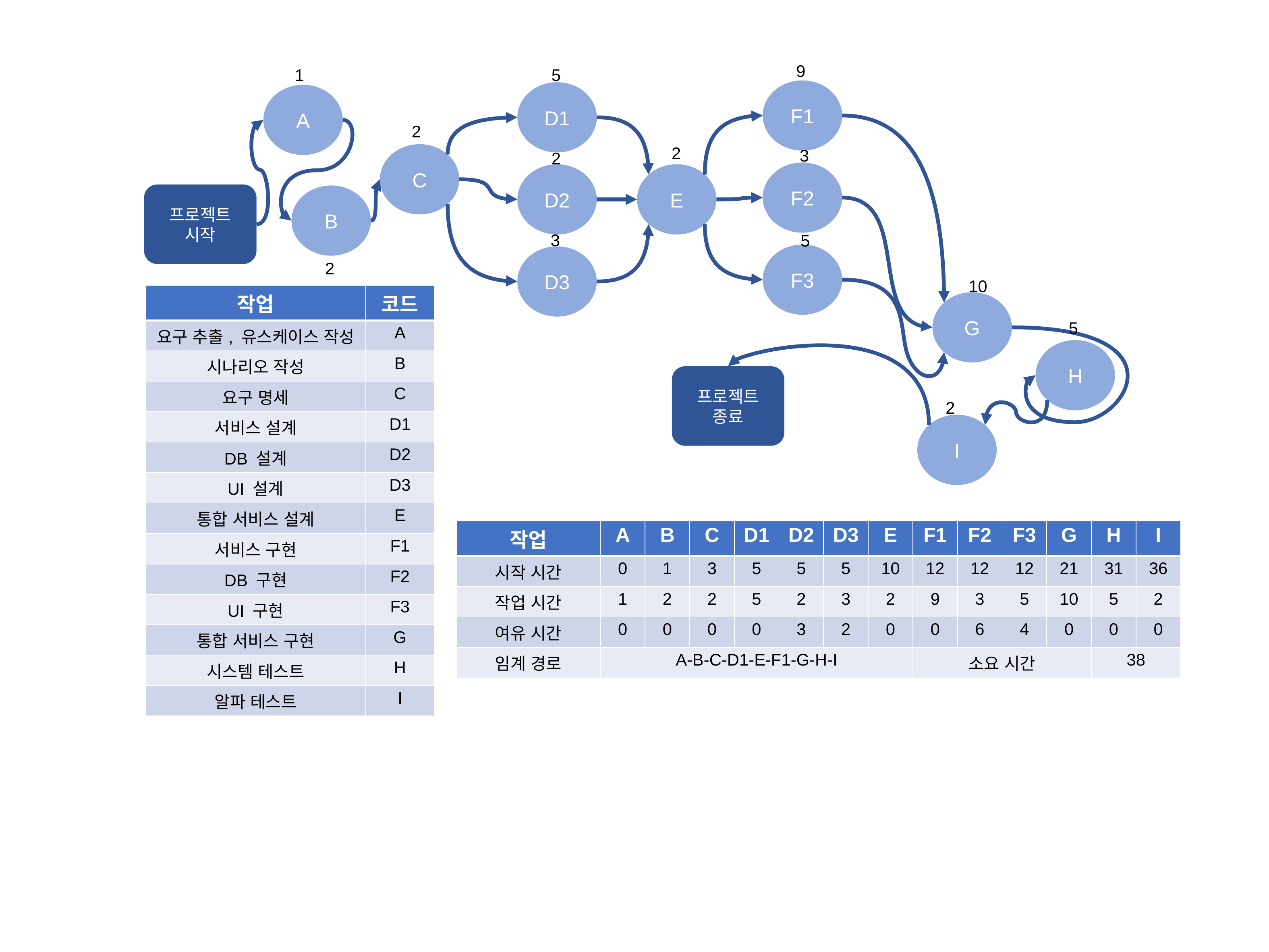

9
1
5
F1
D1
A
2
2
3
2
C
F2
E
D2
프로젝트
시작

B
3
5
F3
D3
2
10
| 작업 | 코드 |
| --- | --- |
| 요구 추출, 유스케이스 작성 | A |
| 시나리오 작성 | B |
| 요구 명세 | C |
| 서비스 설계 | D1 |
| DB 설계 | D2 |
| UI 설계 | D3 |
| 통합 서비스 설계 | E |
| 서비스 구현 | F1 |
| DB 구현 | F2 |
| UI 구현 | F3 |
| 통합 서비스 구현 | G |
| 시스템 테스트 | H |
| 알파 테스트 | I |
G
5
H
프로젝트
종료
2
I
| 작업 | A | B | C | D1 | D2 | D3 | E | F1 | F2 | F3 | G | H | I |
| --- | --- | --- | --- | --- | --- | --- | --- | --- | --- | --- | --- | --- | --- |
| 시작 시간 | 0 | 1 | 3 | 5 | 5 | 5 | 10 | 12 | 12 | 12 | 21 | 31 | 36 |
| 작업 시간 | 1 | 2 | 2 | 5 | 2 | 3 | 2 | 9 | 3 | 5 | 10 | 5 | 2 |
| 여유 시간 | 0 | 0 | 0 | 0 | 3 | 2 | 0 | 0 | 6 | 4 | 0 | 0 | 0 |
| 임계 경로 | A-B-C-D1-E-F1-G-H-I |  |  |  |  |  |  | 소요 시간 |  |  |  | 38 |  |